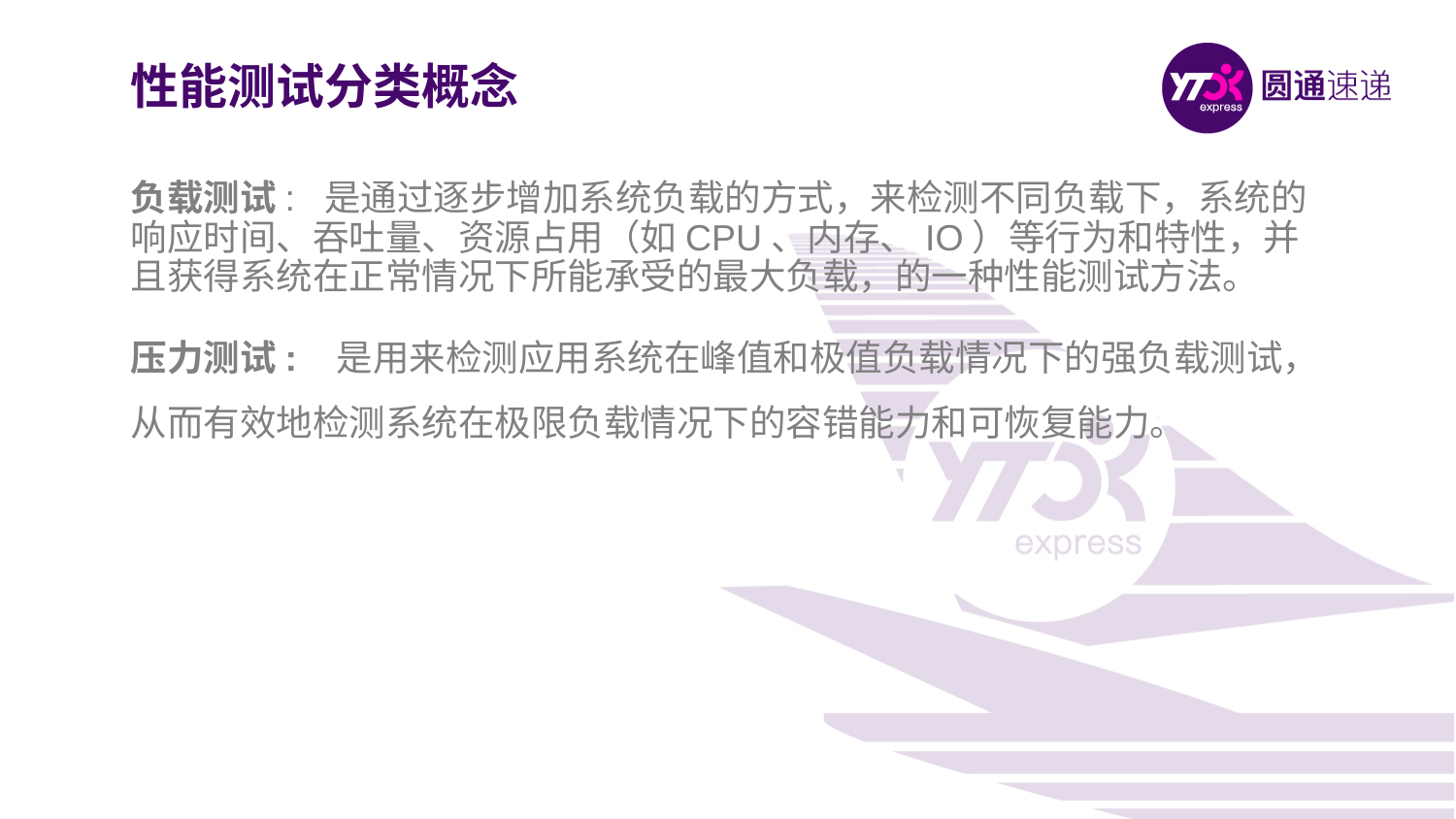

性能测试分类概念

负载测试:  是通过逐步增加系统负载的方式，来检测不同负载下，系统的响应时间、吞吐量、资源占用（如CPU、内存、IO）等行为和特性，并且获得系统在正常情况下所能承受的最大负载，的一种性能测试方法。
压力测试:   是用来检测应用系统在峰值和极值负载情况下的强负载测试，从而有效地检测系统在极限负载情况下的容错能力和可恢复能力。